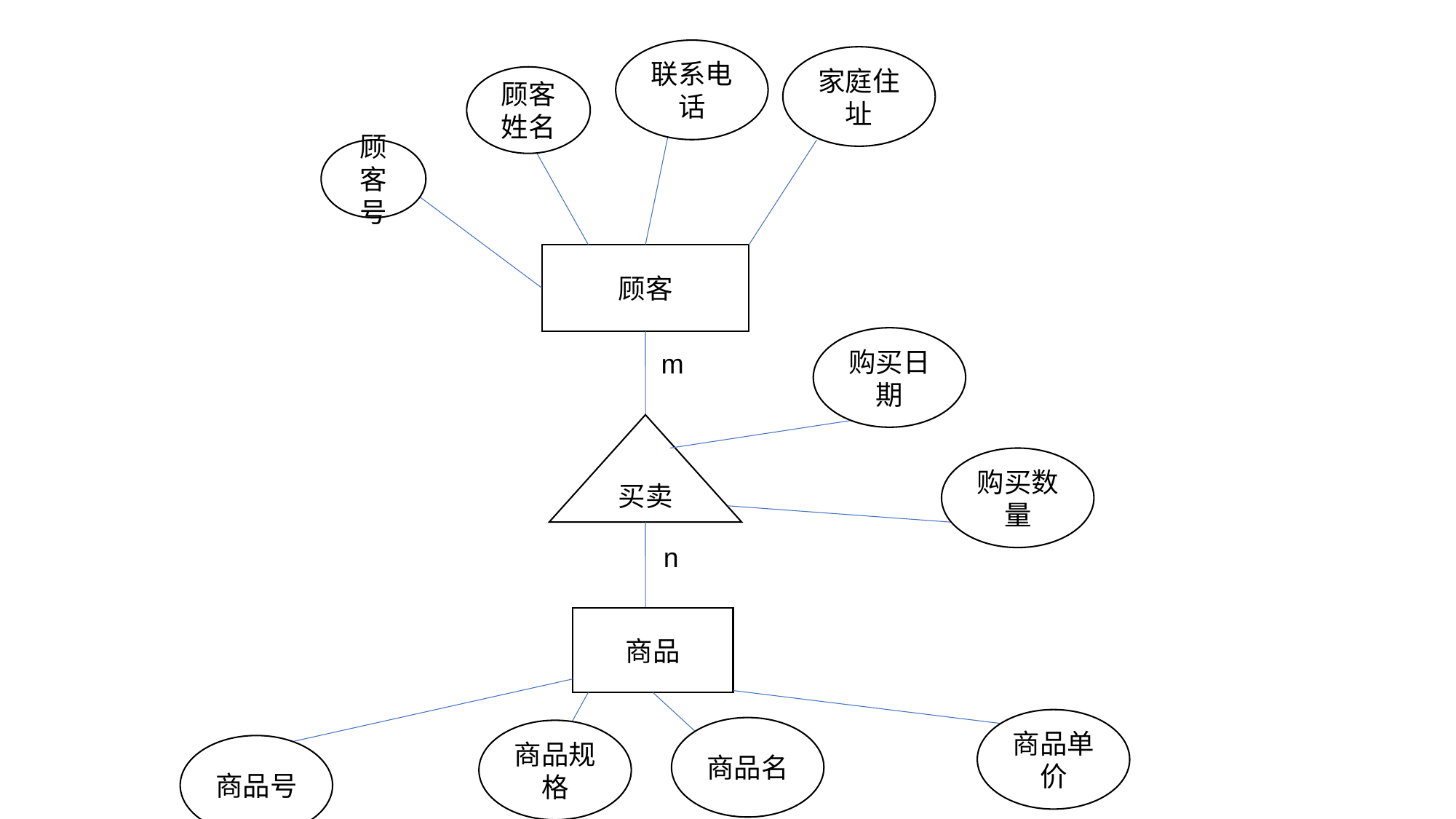

联系电话
家庭住址
顾客姓名
顾客号
顾客
m
购买日期
买卖
购买数量
n
商品
商品单价
商品名
商品规格
商品号